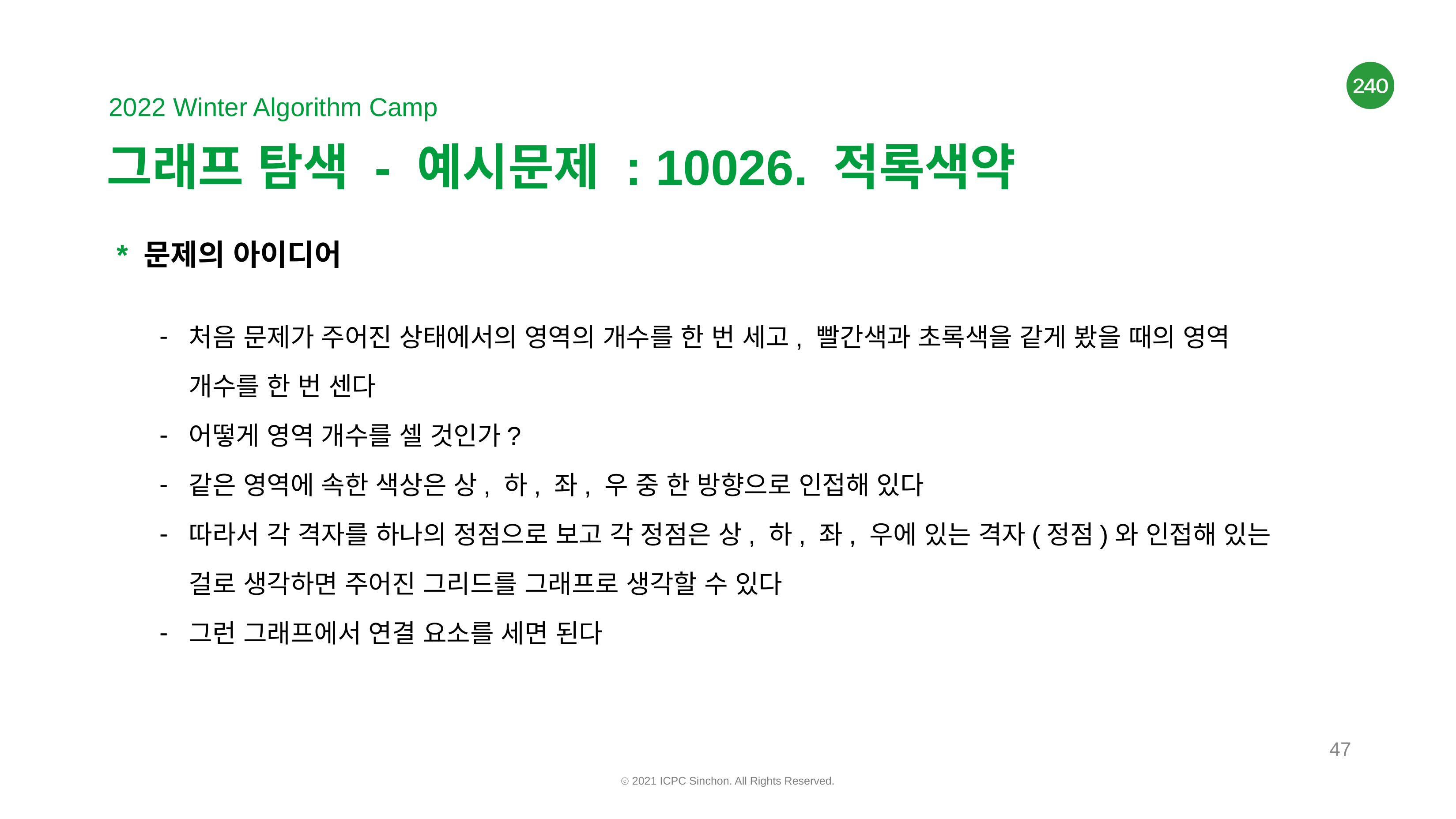

# 그래프 탐색 - 예시문제 : 10026. 적록색약
* 문제의 아이디어
처음 문제가 주어진 상태에서의 영역의 개수를 한 번 세고, 빨간색과 초록색을 같게 봤을 때의 영역 개수를 한 번 센다
어떻게 영역 개수를 셀 것인가?
같은 영역에 속한 색상은 상, 하, 좌, 우 중 한 방향으로 인접해 있다
따라서 각 격자를 하나의 정점으로 보고 각 정점은 상, 하, 좌, 우에 있는 격자(정점)와 인접해 있는 걸로 생각하면 주어진 그리드를 그래프로 생각할 수 있다
그런 그래프에서 연결 요소를 세면 된다
47
ⓒ 2021 ICPC Sinchon. All Rights Reserved.